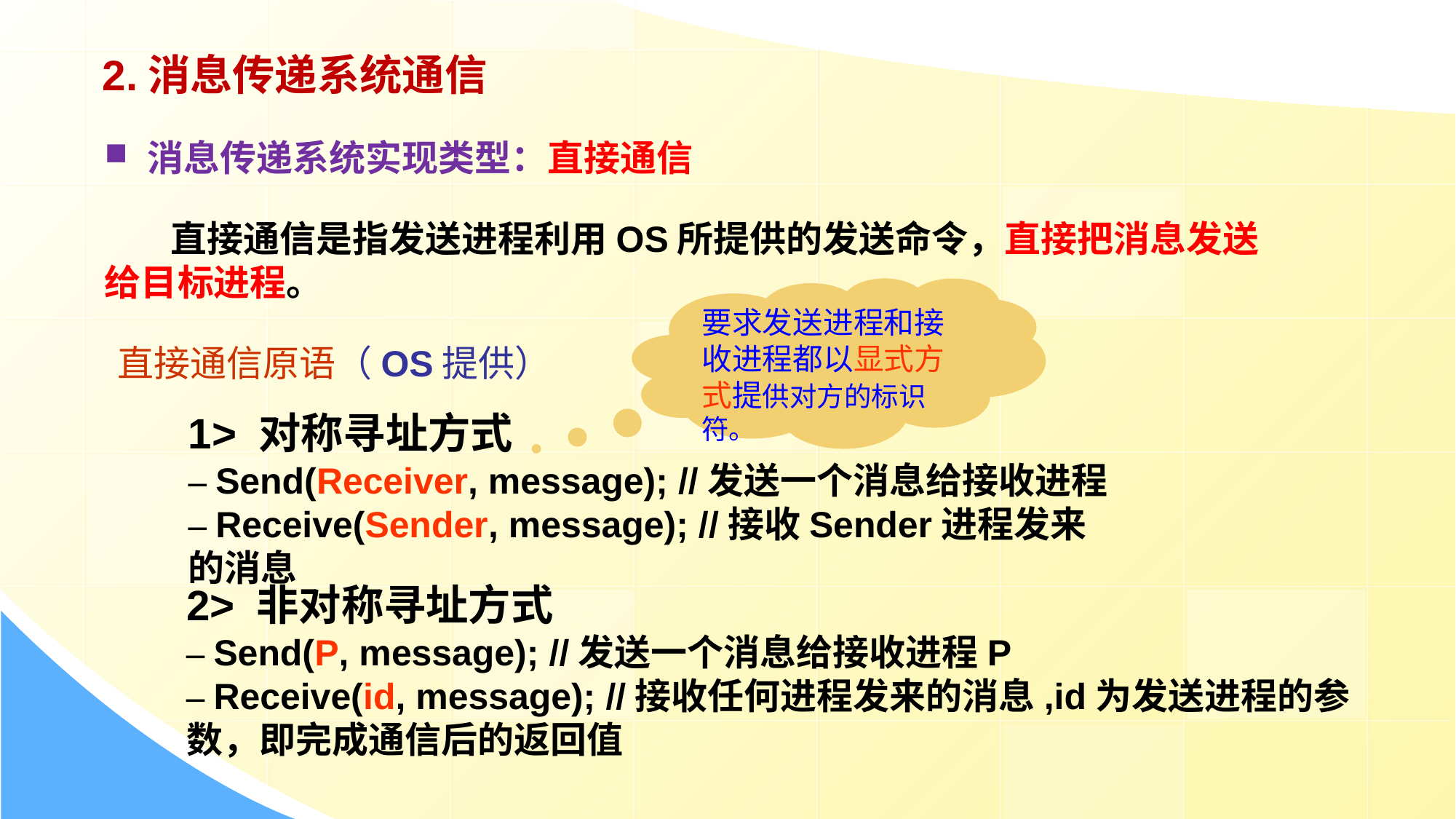

2.消息传递系统通信
 消息传递系统实现类型：直接通信
       直接通信是指发送进程利用OS所提供的发送命令，直接把消息发送给目标进程。

要求发送进程和接收进程都以显式方式提供对方的标识符。
直接通信原语（OS提供）
1> 对称寻址方式
– Send(Receiver, message); //发送一个消息给接收进程
– Receive(Sender, message); //接收Sender进程发来的消息
2> 非对称寻址方式
– Send(P, message); //发送一个消息给接收进程P
– Receive(id, message); //接收任何进程发来的消息,id为发送进程的参数，即完成通信后的返回值